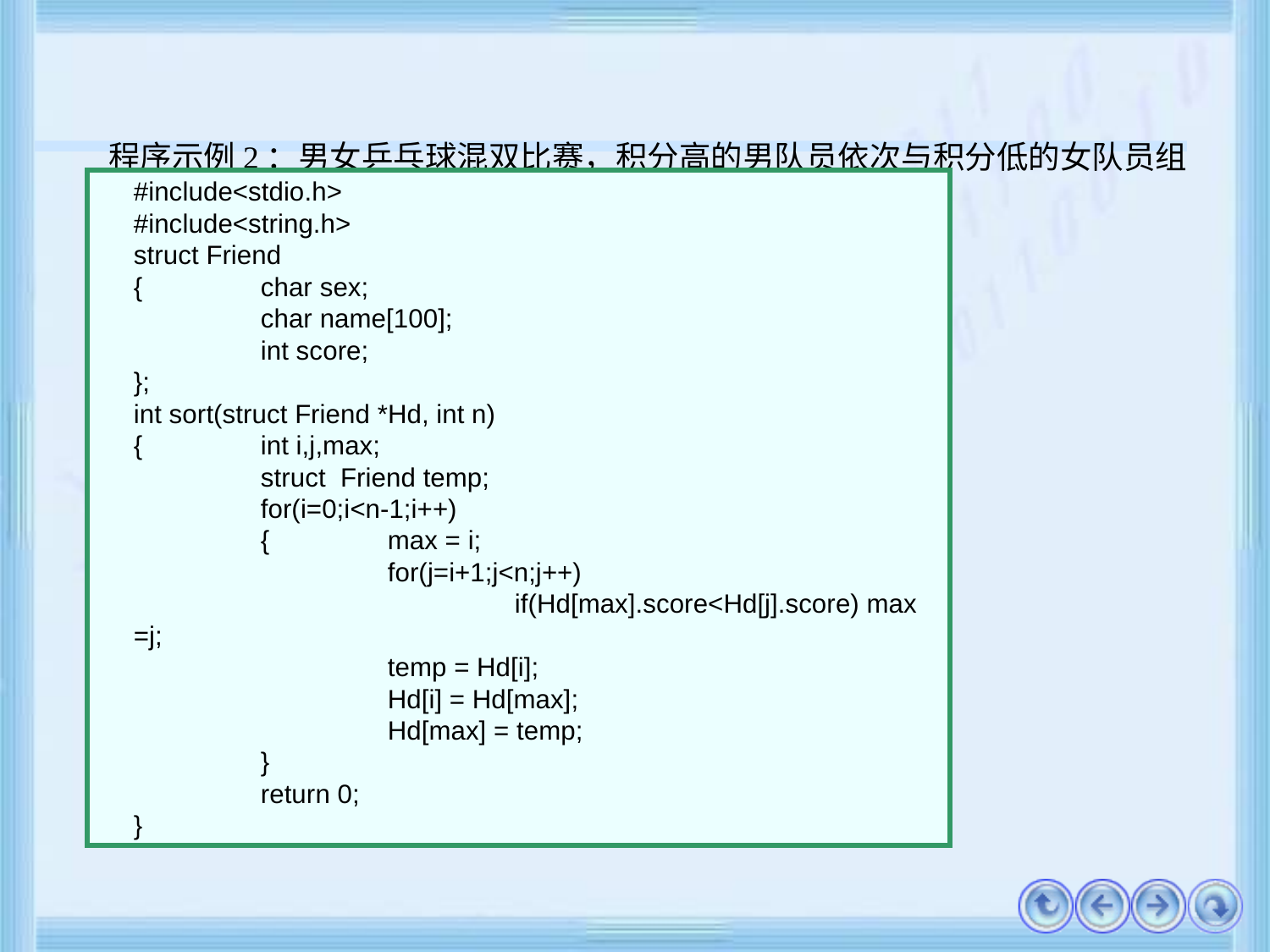

程序示例2：男女乒乓球混双比赛，积分高的男队员依次与积分低的女队员组队！
#include<stdio.h>
#include<string.h>
struct Friend
{	char sex;
	char name[100];
	int score;
};
int sort(struct Friend *Hd, int n)
{	int i,j,max;
	struct  Friend temp;
	for(i=0;i<n-1;i++)
	{	max = i;
		for(j=i+1;j<n;j++)
			if(Hd[max].score<Hd[j].score) max =j;
		temp = Hd[i];
		Hd[i] = Hd[max];
		Hd[max] = temp;
	}
	return 0;
}